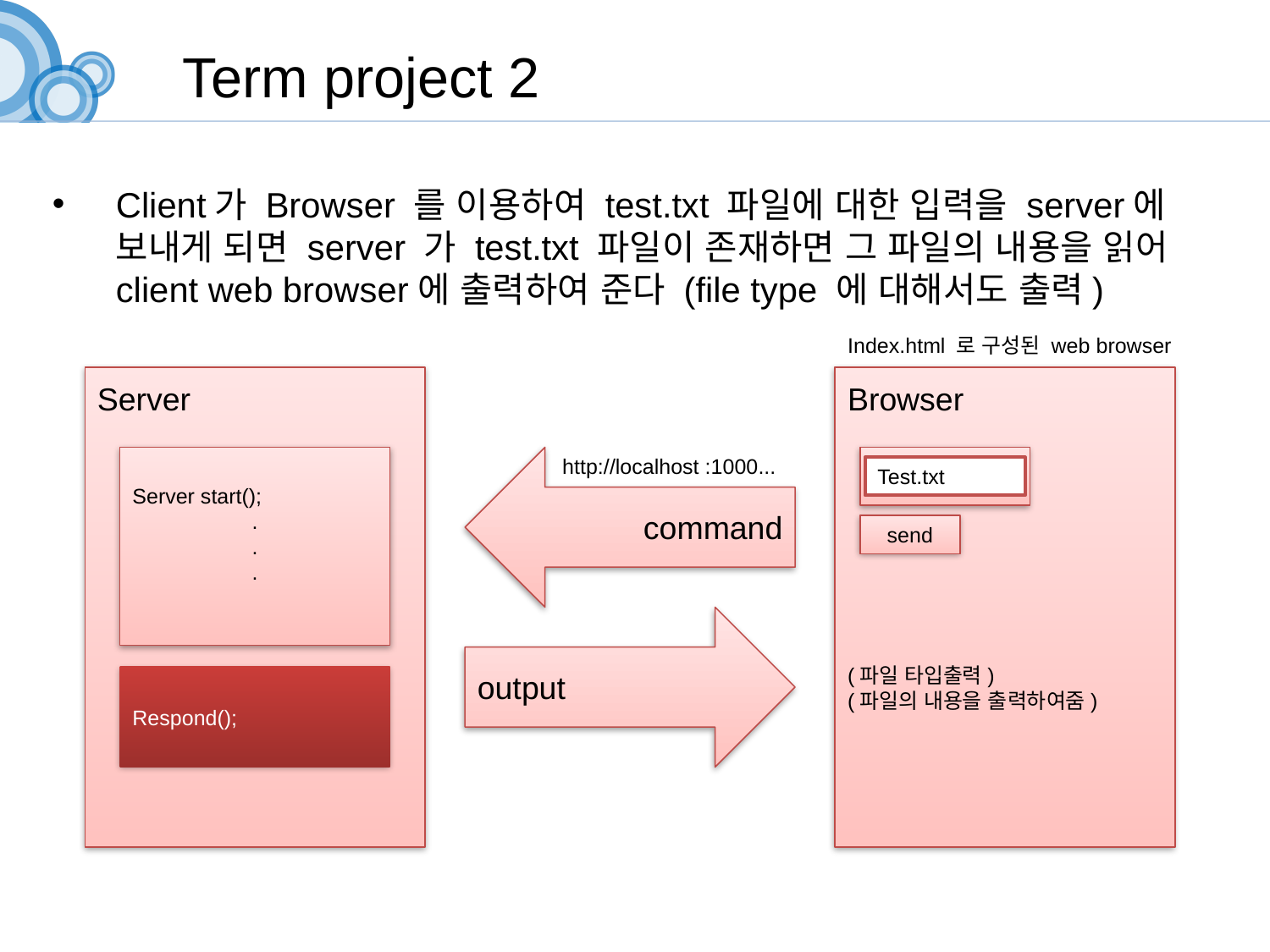

Term project 2
Client가 Browser 를 이용하여 test.txt 파일에 대한 입력을 server에 보내게 되면 server 가 test.txt 파일이 존재하면 그 파일의 내용을 읽어 client web browser에 출력하여 준다 (file type 에 대해서도 출력)
Index.html 로 구성된 web browser
        command
http://localhost :1000...
output
Server

Browser

Test.txt
send
Server start();
.
.
.

(파일 타입출력)
(파일의 내용을 출력하여줌)

Respond();